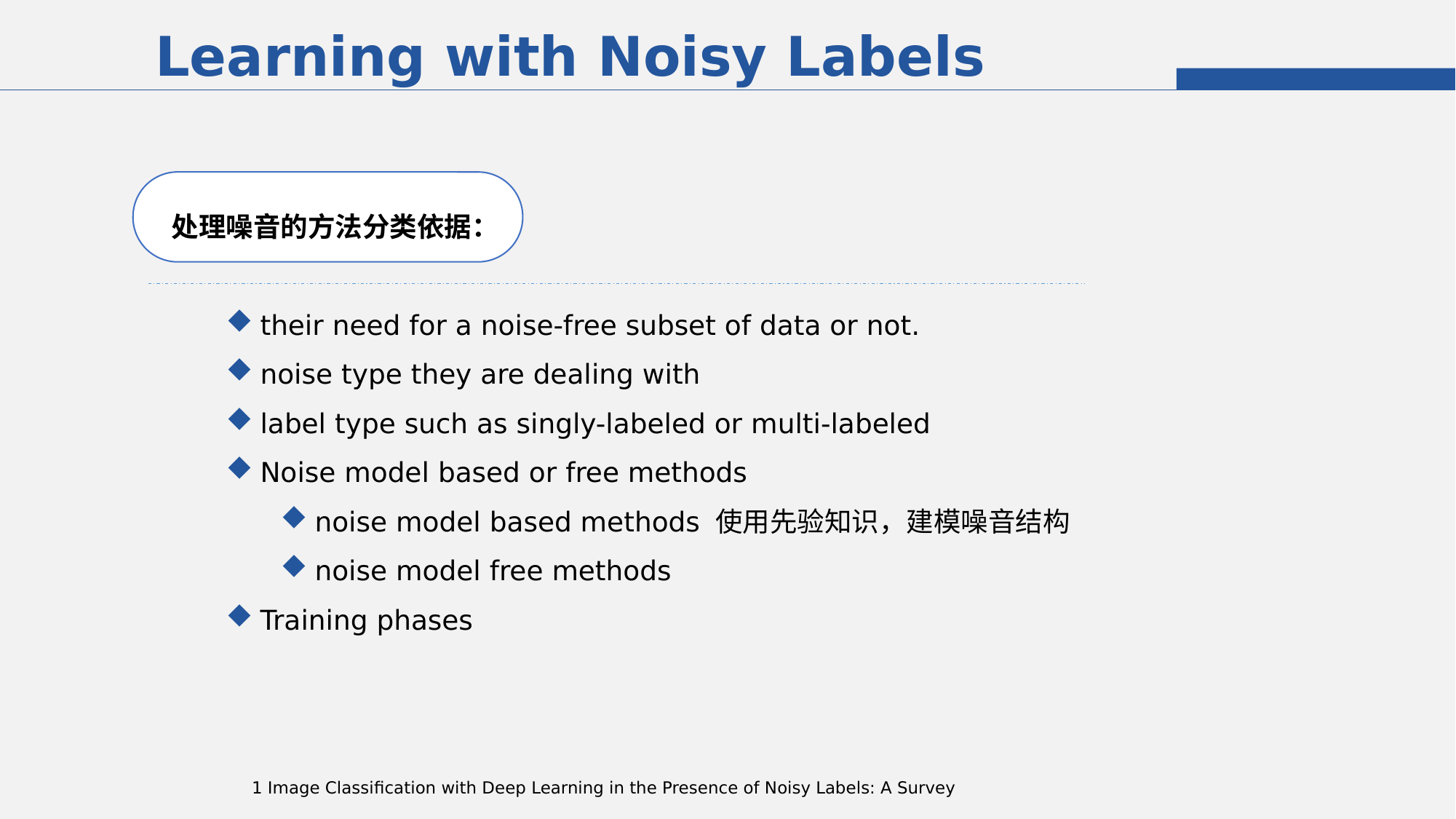

Learning with Noisy Labels

处理噪音的方法分类依据：

their need for a noise-free subset of data or not.
noise type they are dealing with
label type such as singly-labeled or multi-labeled
Noise model based or free methods
noise model based methods 使用先验知识，建模噪音结构
noise model free methods
Training phases
1 Image Classification with Deep Learning in the Presence of Noisy Labels: A Survey